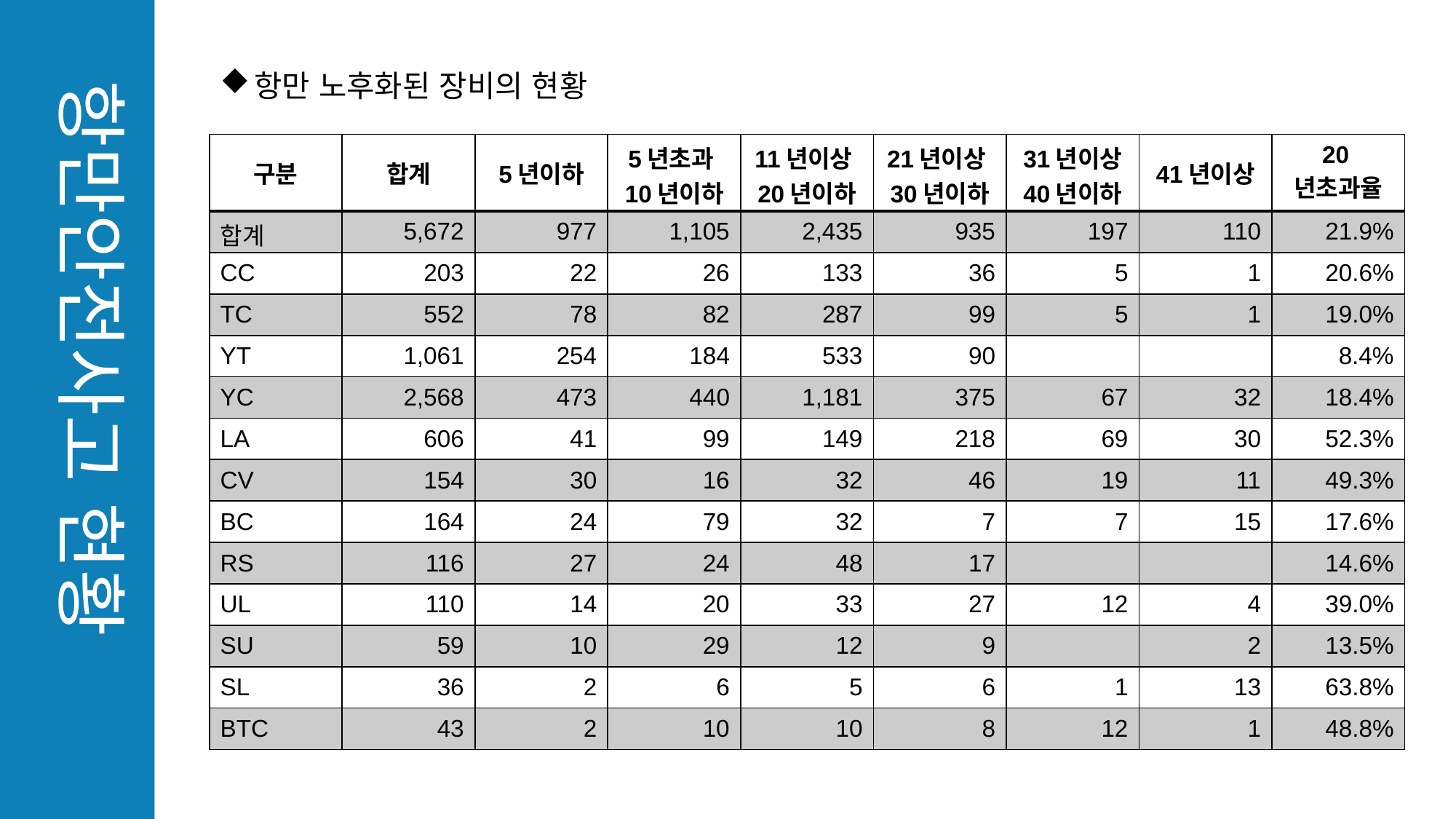

항만 노후화된 장비의 현황
항만안전사고 현황
| 구분 | 합계 | 5년이하 | 5년초과 10년이하 | 11년이상 20년이하 | 21년이상 30년이하 | 31년이상 40년이하 | 41년이상 | 20년초과율 |
| --- | --- | --- | --- | --- | --- | --- | --- | --- |
| 합계 | 5,672 | 977 | 1,105 | 2,435 | 935 | 197 | 110 | 21.9% |
| CC | 203 | 22 | 26 | 133 | 36 | 5 | 1 | 20.6% |
| TC | 552 | 78 | 82 | 287 | 99 | 5 | 1 | 19.0% |
| YT | 1,061 | 254 | 184 | 533 | 90 |  |  | 8.4% |
| YC | 2,568 | 473 | 440 | 1,181 | 375 | 67 | 32 | 18.4% |
| LA | 606 | 41 | 99 | 149 | 218 | 69 | 30 | 52.3% |
| CV | 154 | 30 | 16 | 32 | 46 | 19 | 11 | 49.3% |
| BC | 164 | 24 | 79 | 32 | 7 | 7 | 15 | 17.6% |
| RS | 116 | 27 | 24 | 48 | 17 |  |  | 14.6% |
| UL | 110 | 14 | 20 | 33 | 27 | 12 | 4 | 39.0% |
| SU | 59 | 10 | 29 | 12 | 9 |  | 2 | 13.5% |
| SL | 36 | 2 | 6 | 5 | 6 | 1 | 13 | 63.8% |
| BTC | 43 | 2 | 10 | 10 | 8 | 12 | 1 | 48.8% |
Our Team Style